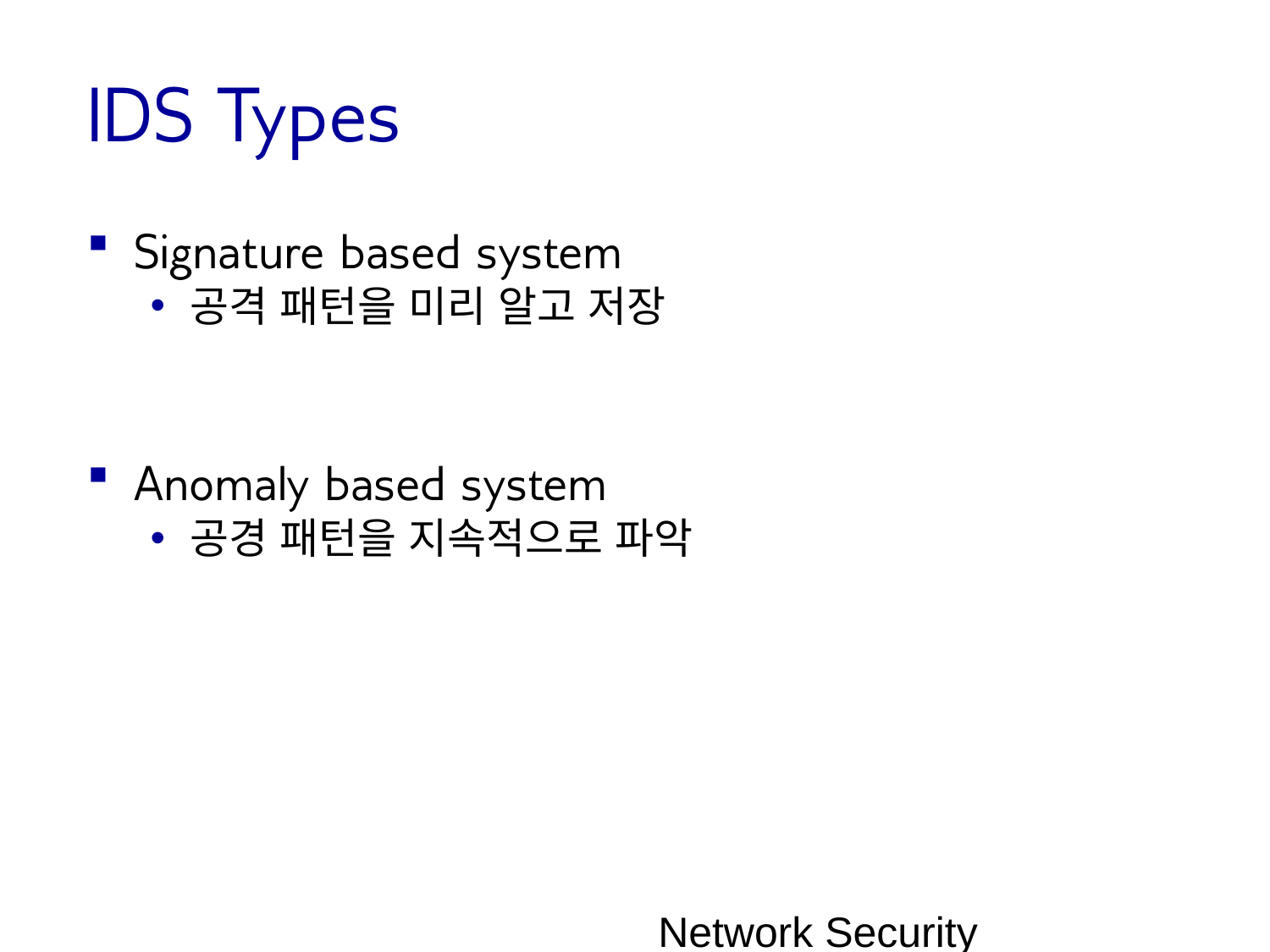

# IDS Types
Signature based system
공격 패턴을 미리 알고 저장

Anomaly based system
공경 패턴을 지속적으로 파악
Network Security